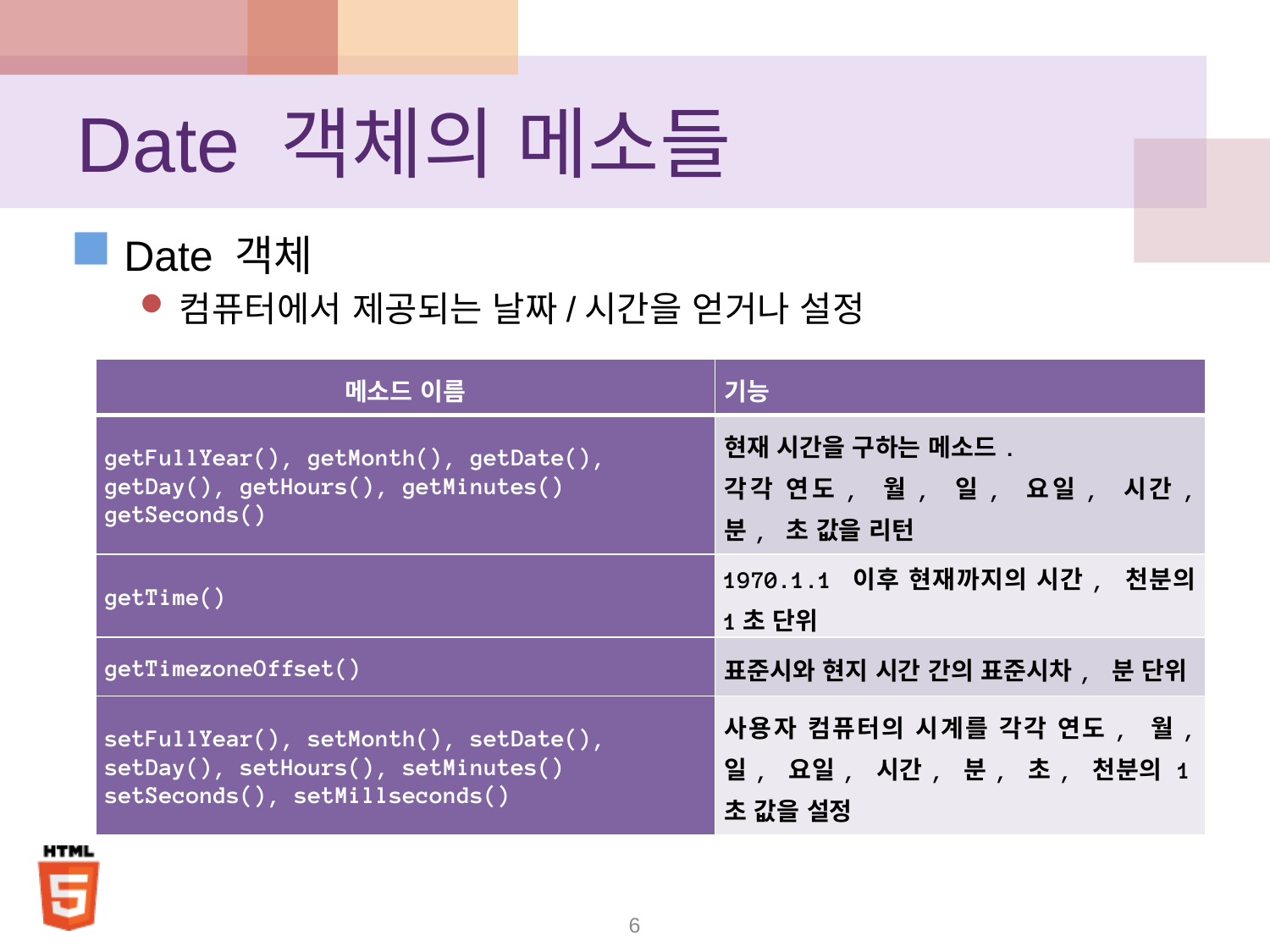

# Date 객체의 메소들
Date 객체
컴퓨터에서 제공되는 날짜/시간을 얻거나 설정

| 메소드 이름 | 기능 |
| --- | --- |
| getFullYear(), getMonth(), getDate(), getDay(), getHours(), getMinutes() getSeconds() | 현재 시간을 구하는 메소드. 각각 연도, 월, 일, 요일, 시간, 분, 초 값을 리턴 |
| getTime() | 1970.1.1 이후 현재까지의 시간, 천분의 1초 단위 |
| getTimezoneOffset() | 표준시와 현지 시간 간의 표준시차, 분 단위 |
| setFullYear(), setMonth(), setDate(), setDay(), setHours(), setMinutes() setSeconds(), setMillseconds() | 사용자 컴퓨터의 시계를 각각 연도, 월, 일, 요일, 시간, 분, 초, 천분의 1초 값을 설정 |
6